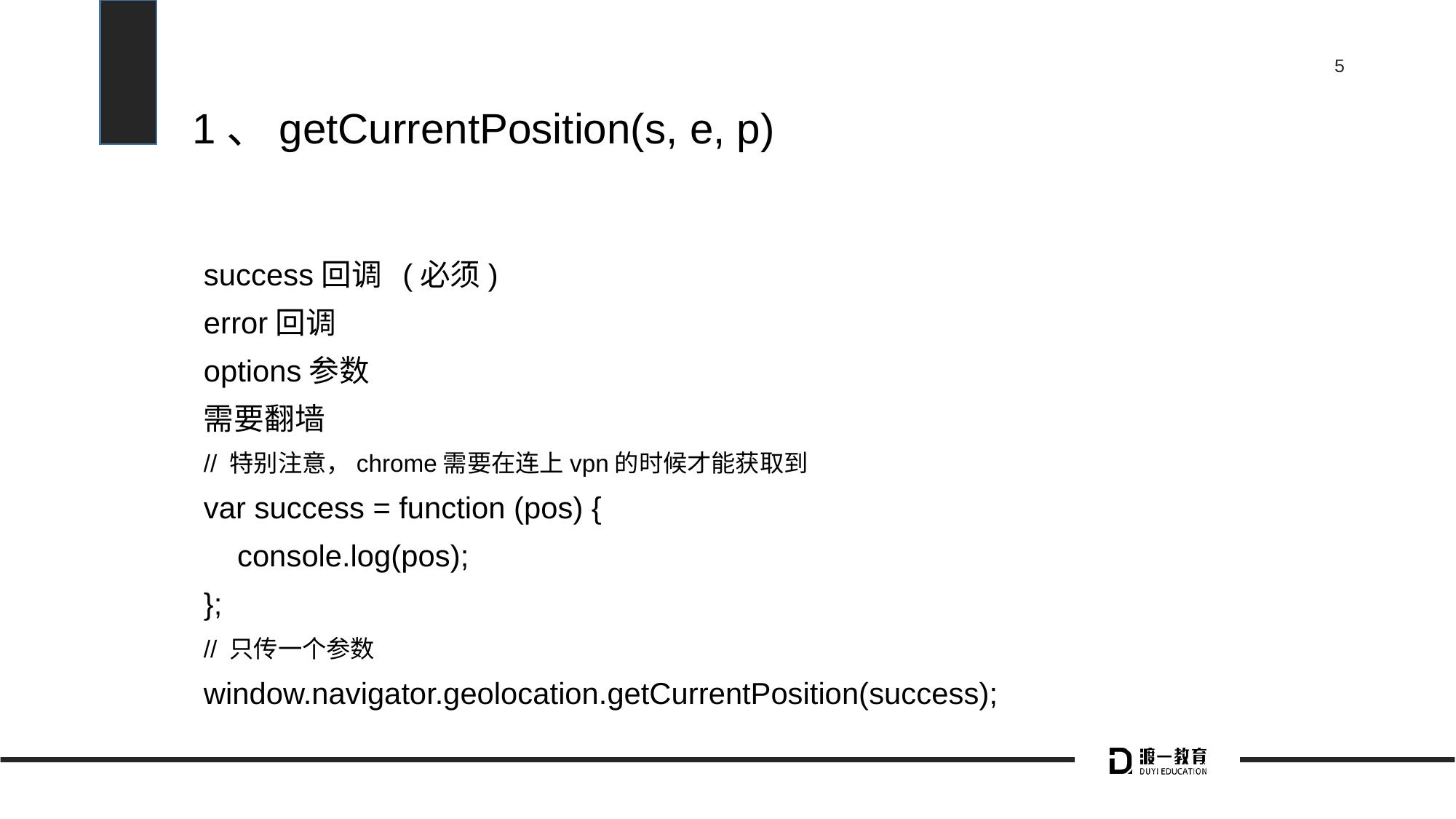

# 1、getCurrentPosition(s, e, p)

success回调  (必须)
error回调
options参数
需要翻墙
// 特别注意，chrome需要在连上vpn的时候才能获取到
var success = function (pos) {
    console.log(pos);
};
// 只传一个参数
window.navigator.geolocation.getCurrentPosition(success);